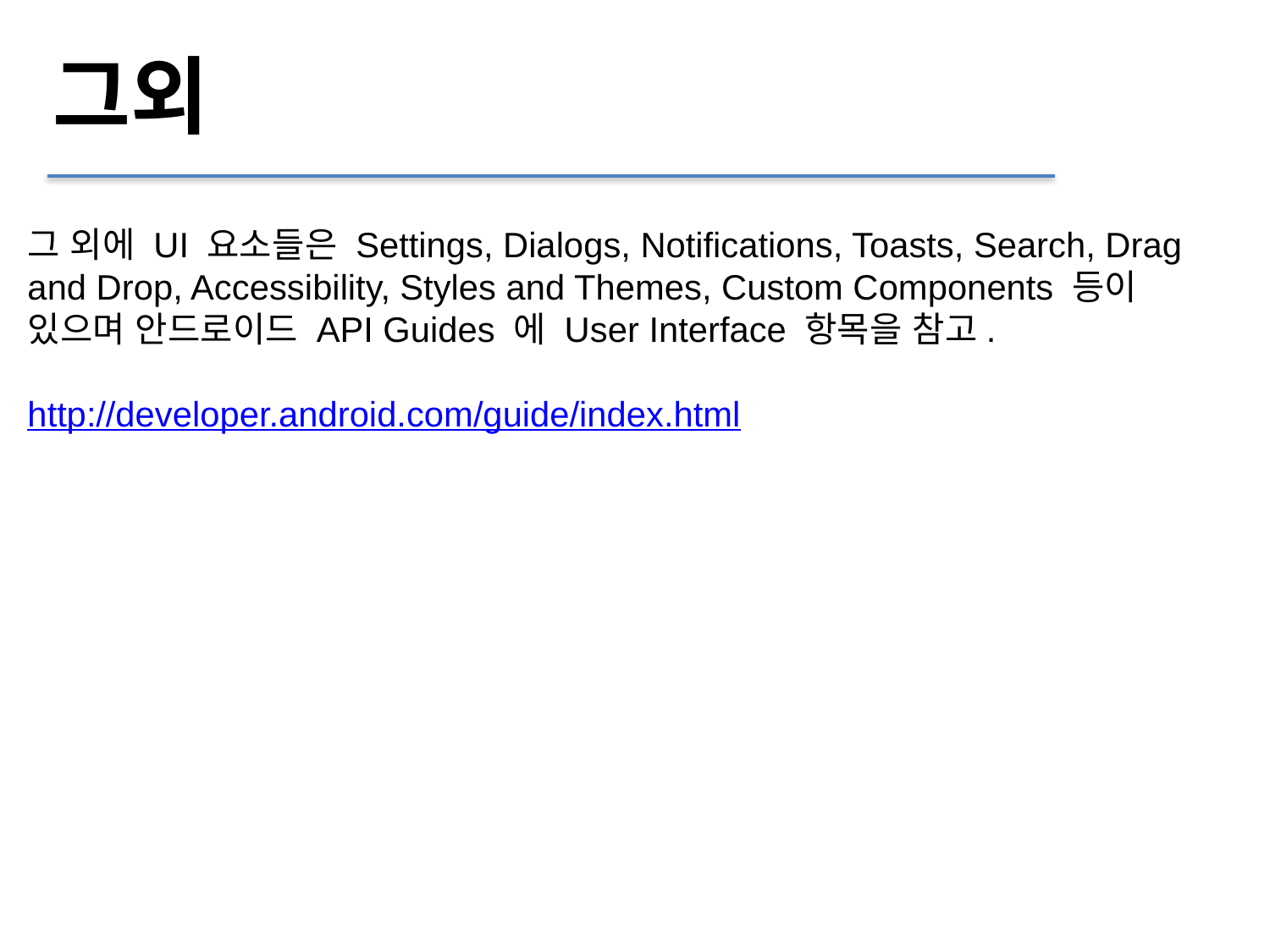

그외
그 외에 UI 요소들은 Settings, Dialogs, Notifications, Toasts, Search, Drag and Drop, Accessibility, Styles and Themes, Custom Components 등이 있으며 안드로이드 API Guides 에 User Interface 항목을 참고.

http://developer.android.com/guide/index.html